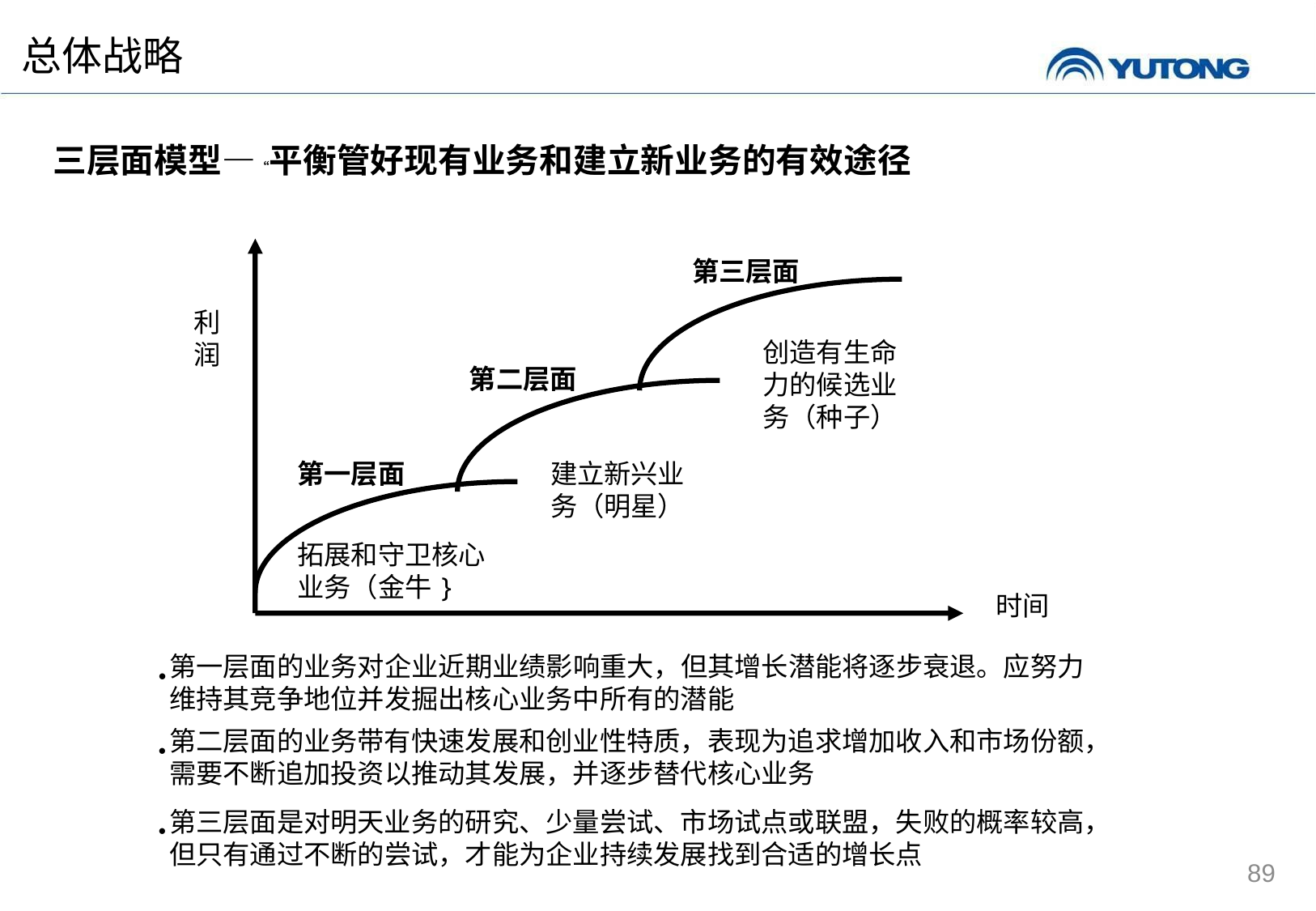

总体战略
三层面模型—“平衡管好现有业务和建立新业务的有效途径

第三层面

利润
创造有生命力的候选业务（种子）
第二层面

第一层面
建立新兴业务（明星）

拓展和守卫核心业务（金牛}
时间

第一层面的业务对企业近期业绩影响重大，但其增长潜能将逐步衰退。应努力维持其竞争地位并发掘出核心业务中所有的潜能
第二层面的业务带有快速发展和创业性特质，表现为追求增加收入和市场份额，需要不断追加投资以推动其发展，并逐步替代核心业务
第三层面是对明天业务的研究、少量尝试、市场试点或联盟，失败的概率较高，但只有通过不断的尝试，才能为企业持续发展找到合适的增长点
89